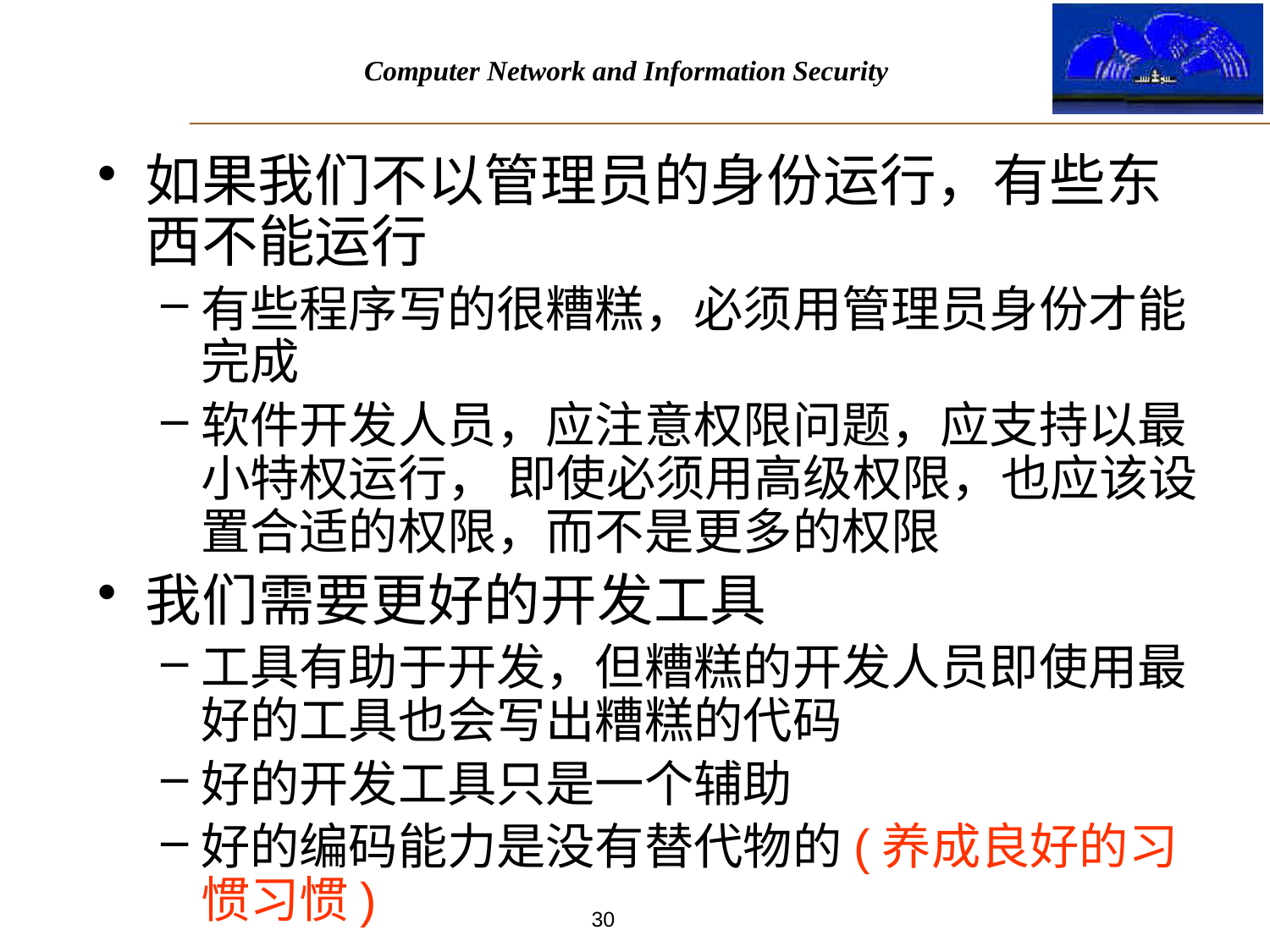

如果我们不以管理员的身份运行，有些东西不能运行
有些程序写的很糟糕，必须用管理员身份才能完成
软件开发人员，应注意权限问题，应支持以最小特权运行， 即使必须用高级权限，也应该设置合适的权限，而不是更多的权限
我们需要更好的开发工具
工具有助于开发，但糟糕的开发人员即使用最好的工具也会写出糟糕的代码
好的开发工具只是一个辅助
好的编码能力是没有替代物的(养成良好的习惯习惯)

30